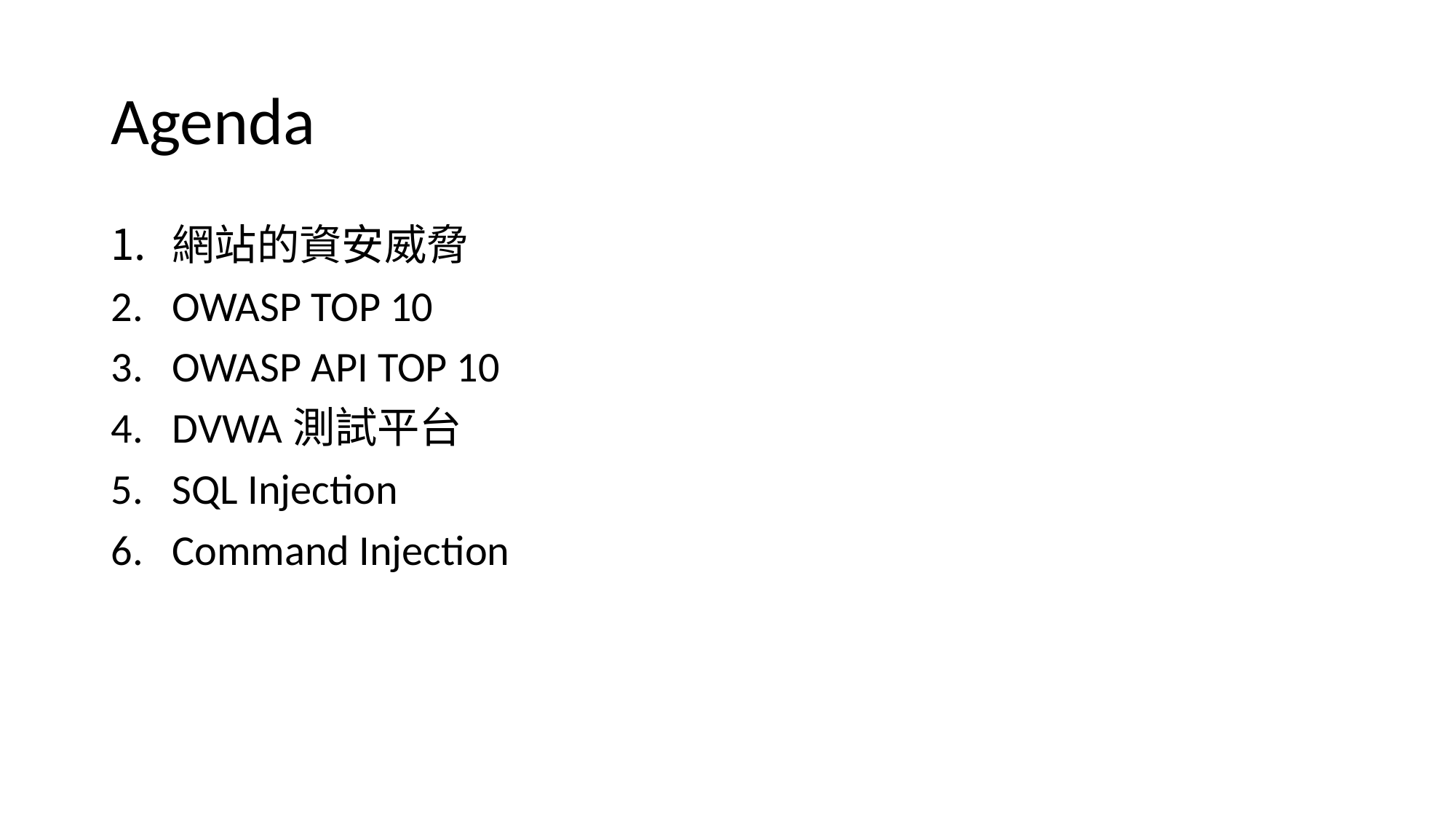

# Agenda
網站的資安威脅
OWASP TOP 10
OWASP API TOP 10
DVWA測試平台
SQL Injection
Command Injection